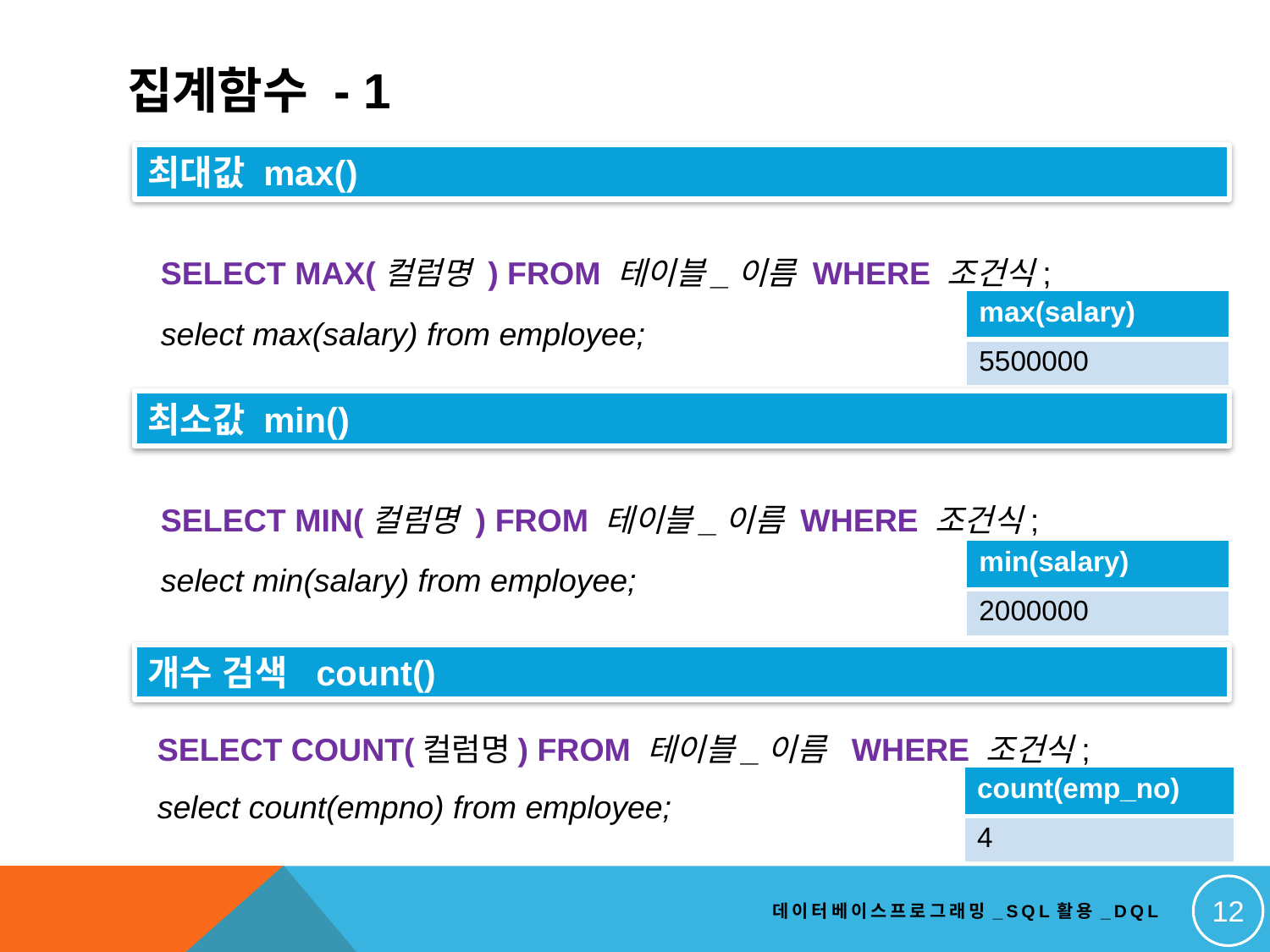

# 집계함수 - 1
최대값 max()
SELECT MAX(컬럼명 ) FROM 테이블_이름 WHERE 조건식;
select max(salary) from employee;
| max(salary) |
| --- |
| 5500000 |
최소값 min()
SELECT MIN(컬럼명 ) FROM 테이블_이름 WHERE 조건식;
select min(salary) from employee;
| min(salary) |
| --- |
| 2000000 |
개수 검색  count()
SELECT COUNT(컬럼명) FROM 테이블_이름  WHERE 조건식;
select count(empno) from employee;
| count(emp\_no) |
| --- |
| 4 |
12
데이터베이스프로그래밍_SQL활용_DQL